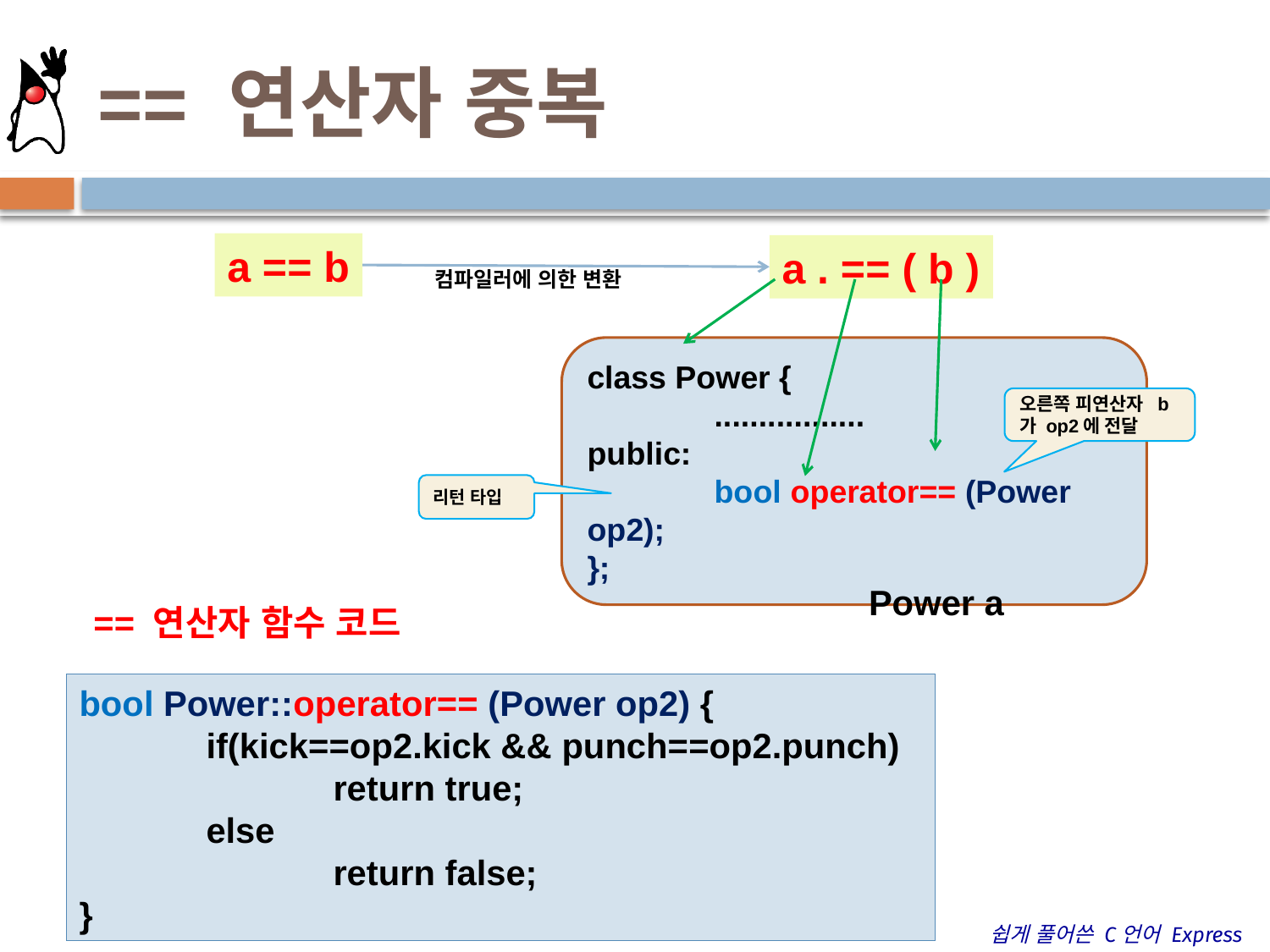

# == 연산자 중복
22
a == b
a . == ( b )
컴파일러에 의한 변환
class Power {
	.................
public:
	bool operator== (Power op2);
};
오른쪽 피연산자  b가 op2에 전달
리턴 타입
Power a
== 연산자 함수 코드
bool Power::operator== (Power op2) {
	if(kick==op2.kick && punch==op2.punch)
		return true;
	else
		return false;
}